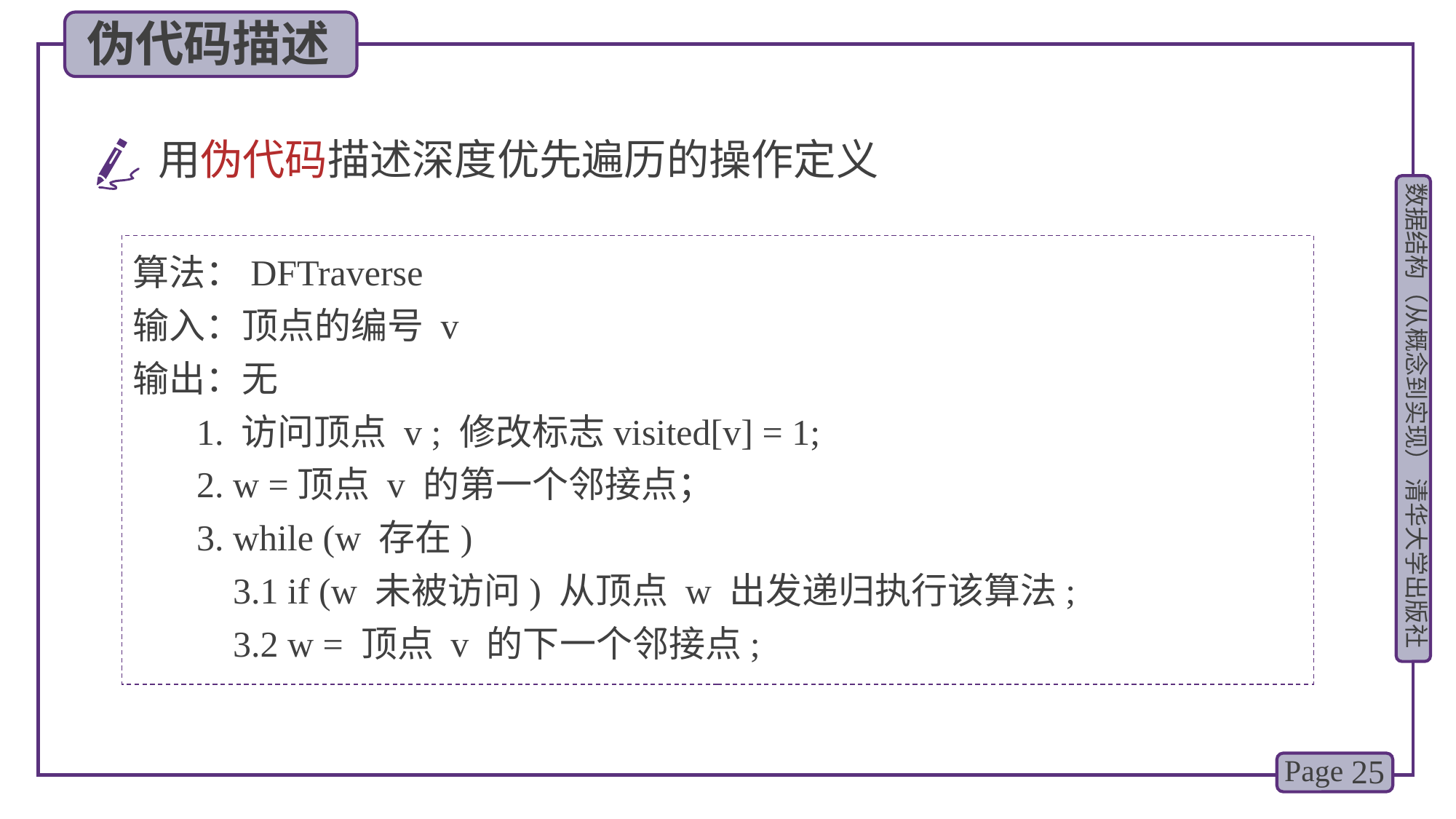

伪代码描述

用伪代码描述深度优先遍历的操作定义

算法：DFTraverse
输入：顶点的编号 v
输出：无
       1. 访问顶点 v ; 修改标志visited[v] = 1;
       2. w =顶点 v 的第一个邻接点；
       3. while (w 存在)
           3.1 if (w 未被访问) 从顶点 w 出发递归执行该算法;
           3.2 w = 顶点 v 的下一个邻接点;